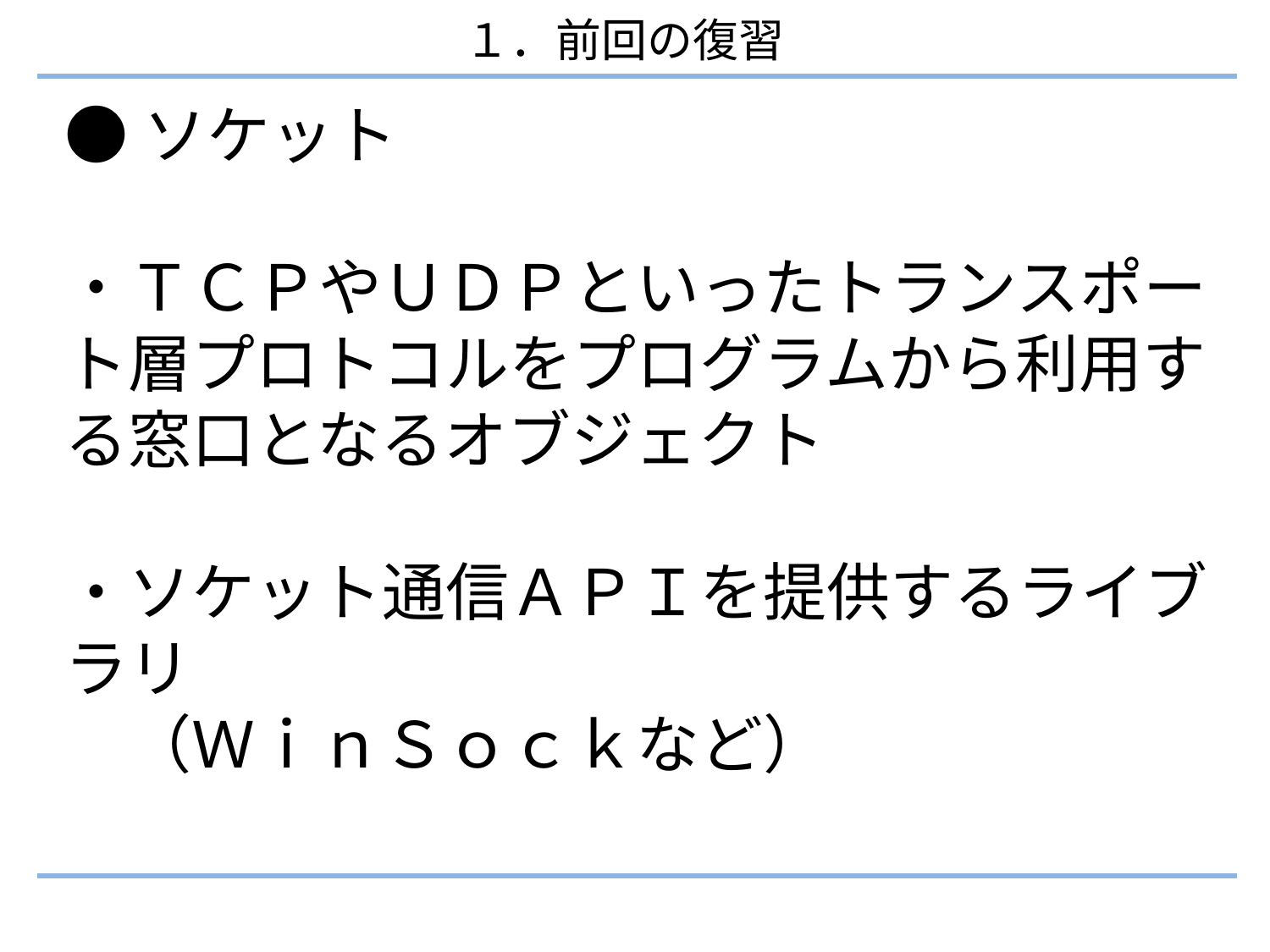

１．前回の復習
# ●ソケット ・ＴＣＰやＵＤＰといったトランスポート層プロトコルをプログラムから利用する窓口となるオブジェクト ・ソケット通信ＡＰＩを提供するライブラリ 　（ＷｉｎＳｏｃｋなど）